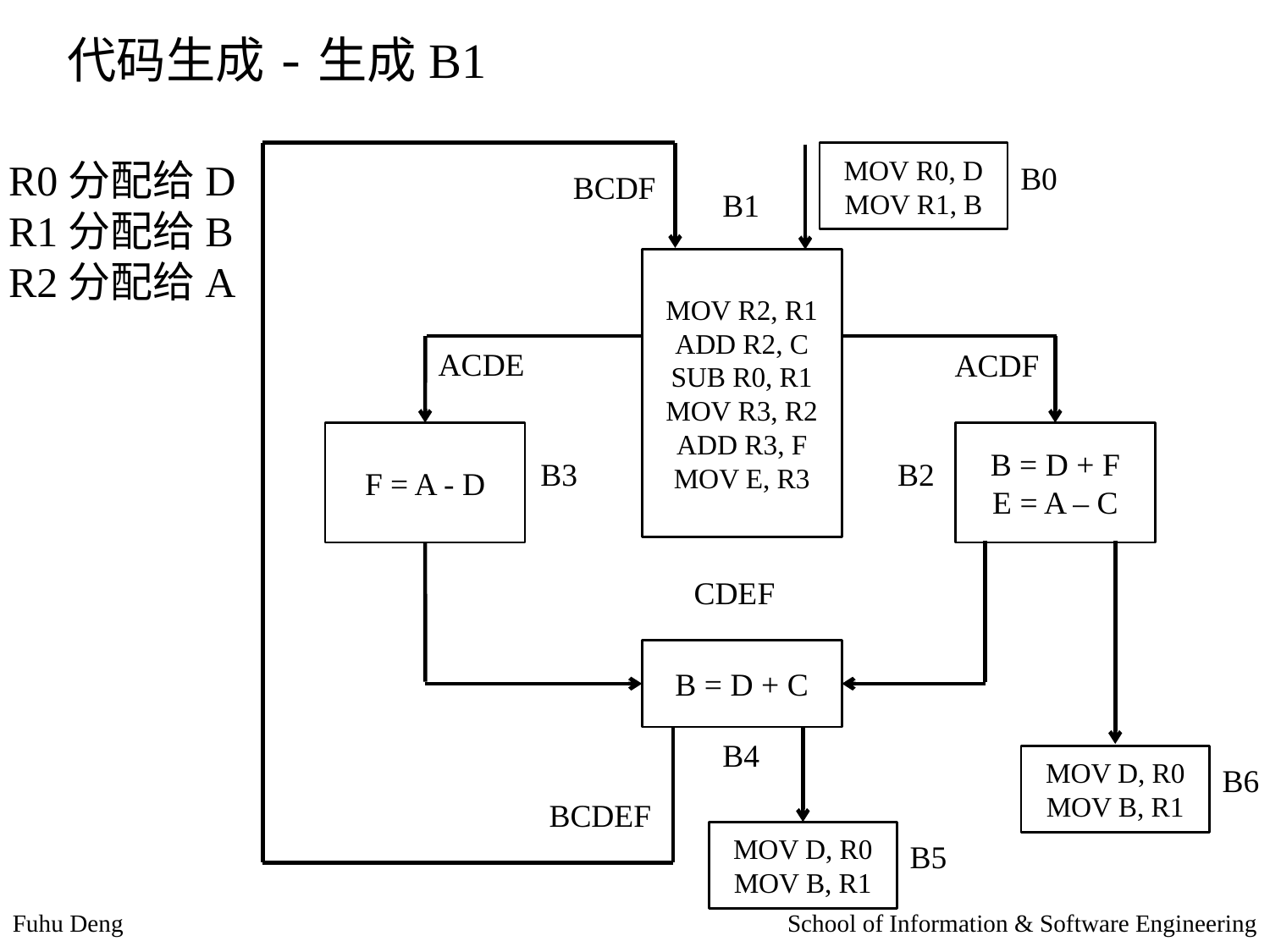

代码生成-生成B1
MOV R0, D
MOV R1, B
R0分配给D
R1分配给B
R2分配给A
B0
BCDF
B1
MOV R2, R1
ADD R2, C
SUB R0, R1
MOV R3, R2
ADD R3, F
MOV E, R3
ACDE
ACDF
F = A - D
B = D + F
E = A – C
B3
B2
CDEF
B = D + C
B4
MOV D, R0
MOV B, R1
B6
BCDEF
MOV D, R0
MOV B, R1
B5
Fuhu Deng
91
School of Information & Software Engineering